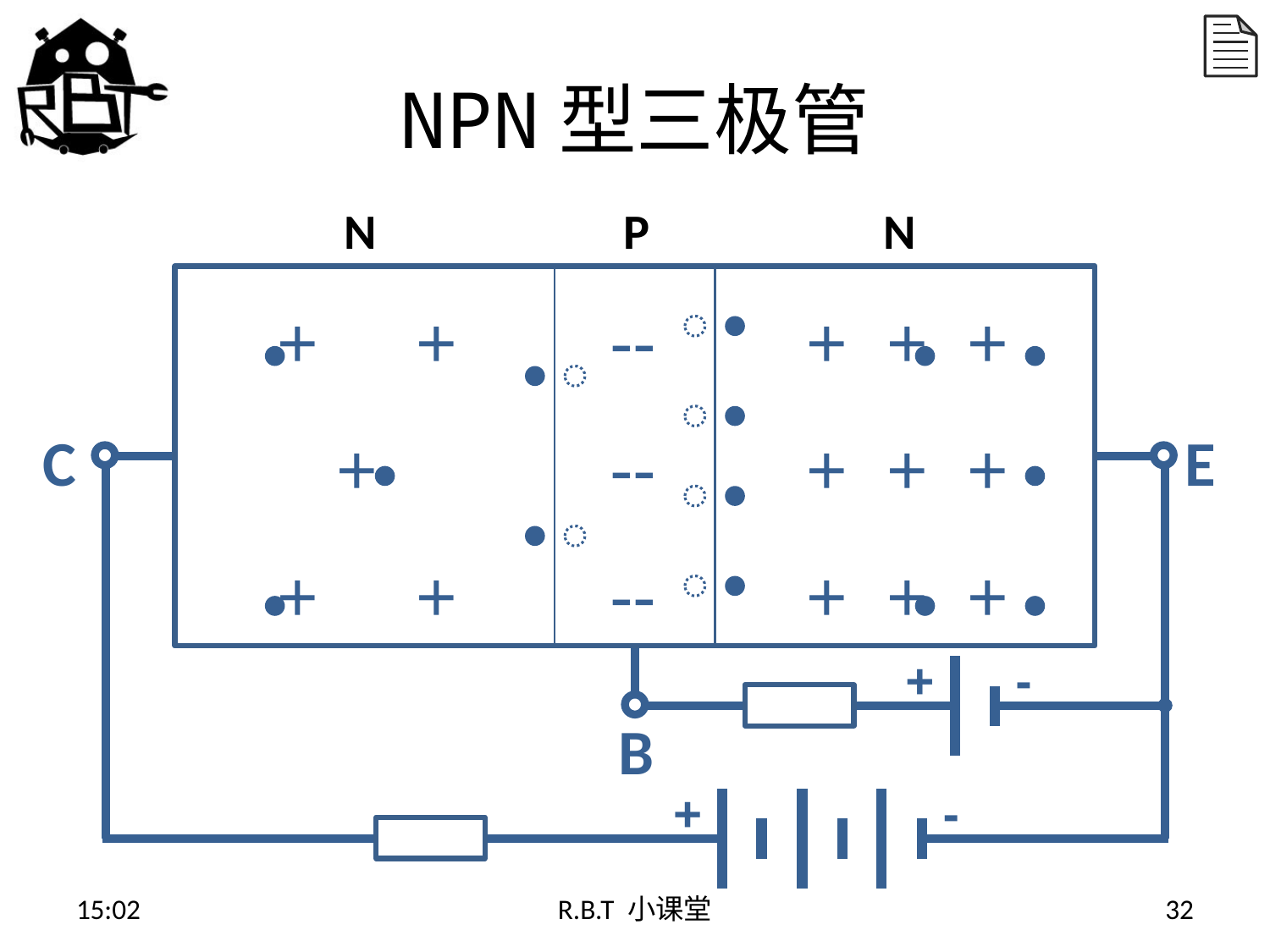

# NPN型三极管
N
P
N
+     +
   +
+     +
--
--
--
+  +  +
+  +  +
+  +  +

C
E

+
-

B
+
-

15:02
R.B.T 小课堂
32